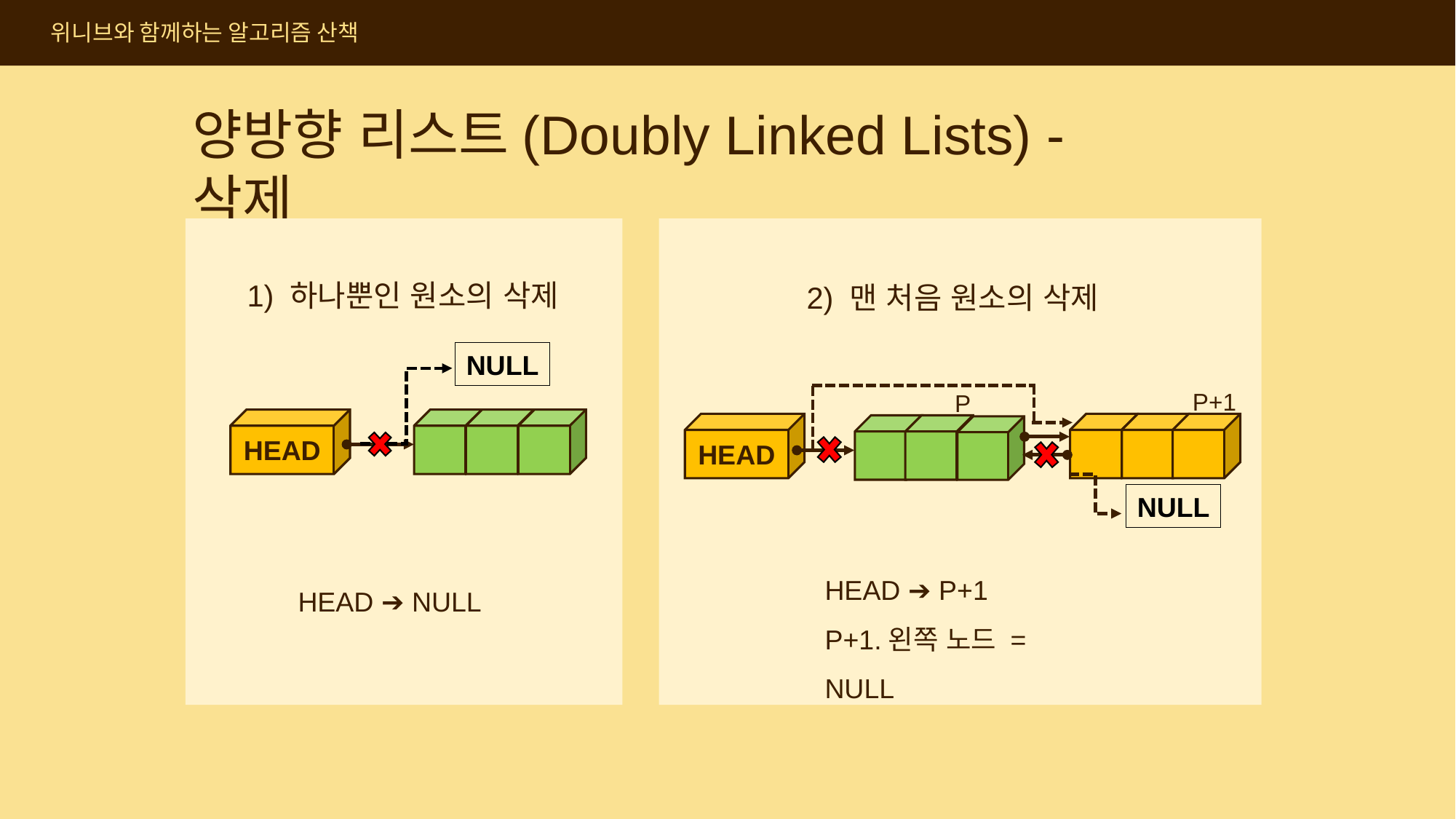

위니브와 함께하는 알고리즘 산책
양방향 리스트(Doubly Linked Lists) - 삭제

1) 하나뿐인 원소의 삭제
NULL

HEAD

HEAD ➔ NULL

2) 맨 처음 원소의 삭제
P+1

P
HEAD

NULL
HEAD ➔ P+1
P+1.왼쪽 노드 = NULL